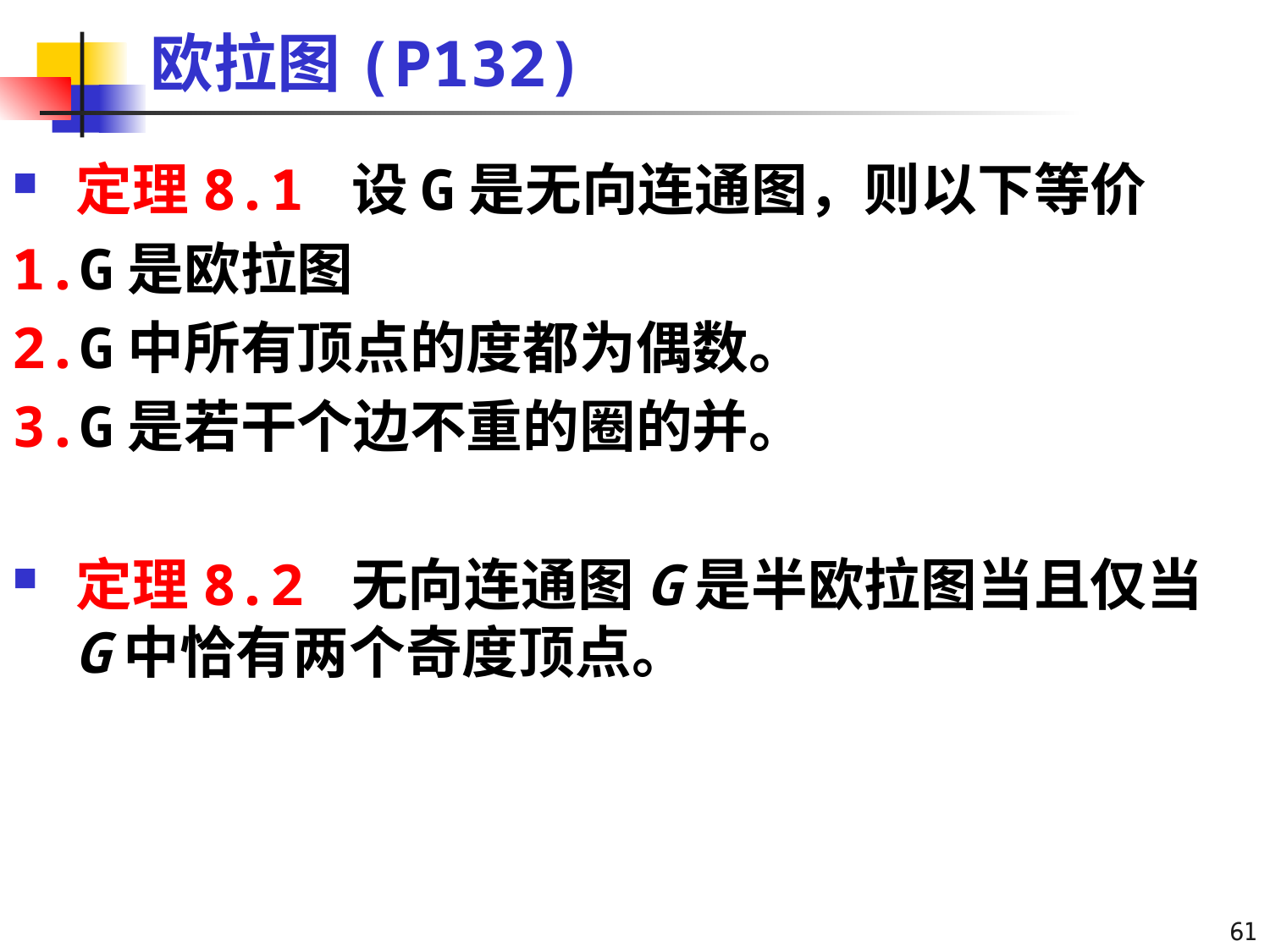

# 欧拉图(P132)
定理8.1 设G是无向连通图，则以下等价
G是欧拉图
G中所有顶点的度都为偶数。
G是若干个边不重的圈的并。

定理8.2 无向连通图G是半欧拉图当且仅当G中恰有两个奇度顶点。

61